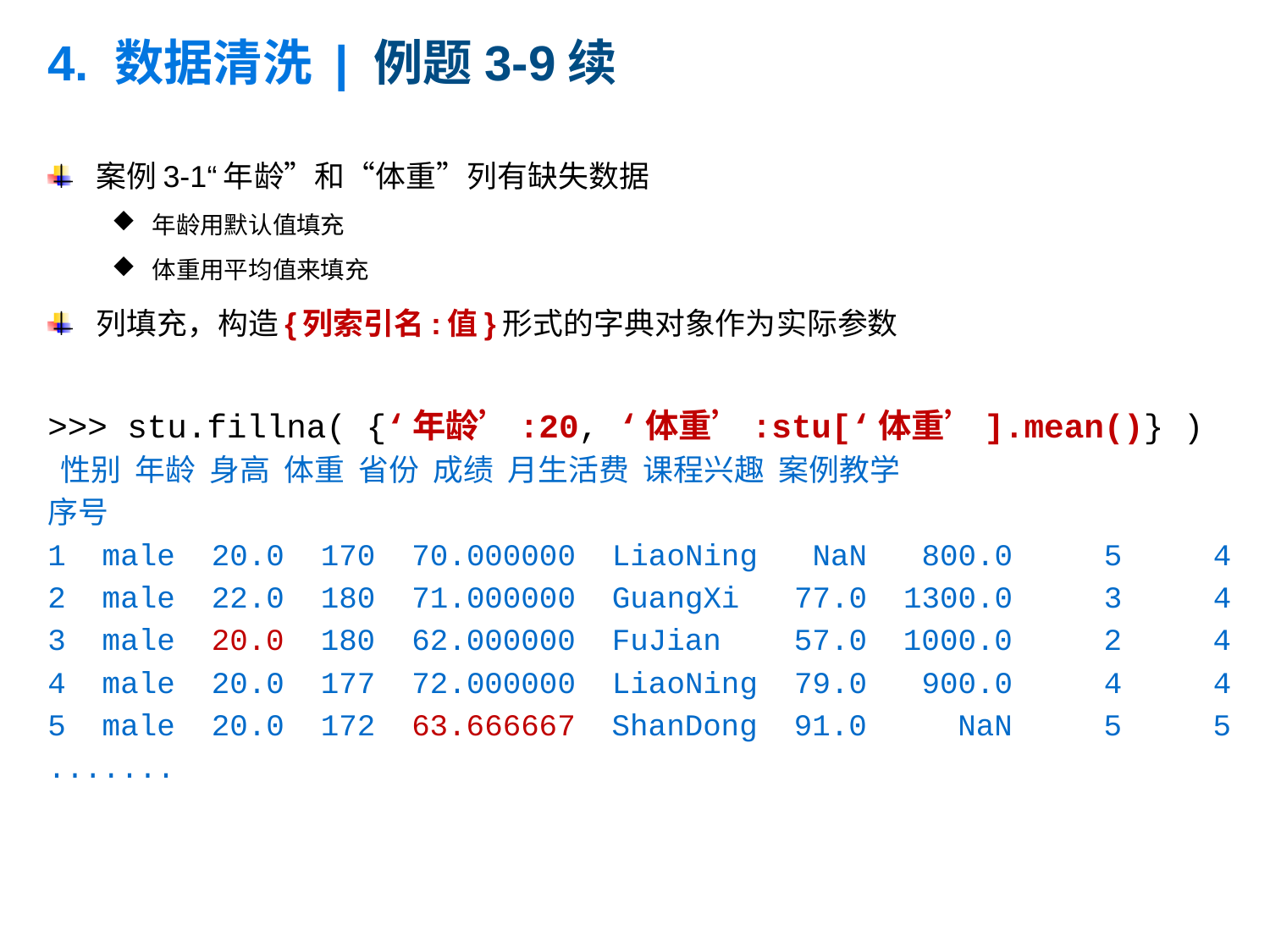

# 4. 数据清洗 | 例题3-9续
案例3-1“年龄”和“体重”列有缺失数据
年龄用默认值填充
体重用平均值来填充
列填充，构造{列索引名:值}形式的字典对象作为实际参数

>>> stu.fillna( {‘年龄’:20, ‘体重’:stu[‘体重’].mean()} )
 性别  年龄  身高  体重  省份  成绩  月生活费  课程兴趣  案例教学
序号
1  male  20.0  170  70.000000  LiaoNing   NaN   800.0     5     4
2  male  22.0  180  71.000000  GuangXi   77.0  1300.0     3     4
3  male  20.0  180  62.000000  FuJian    57.0  1000.0     2     4
4  male  20.0  177  72.000000  LiaoNing  79.0   900.0     4     4
5  male  20.0  172  63.666667  ShanDong  91.0     NaN     5     5
.......